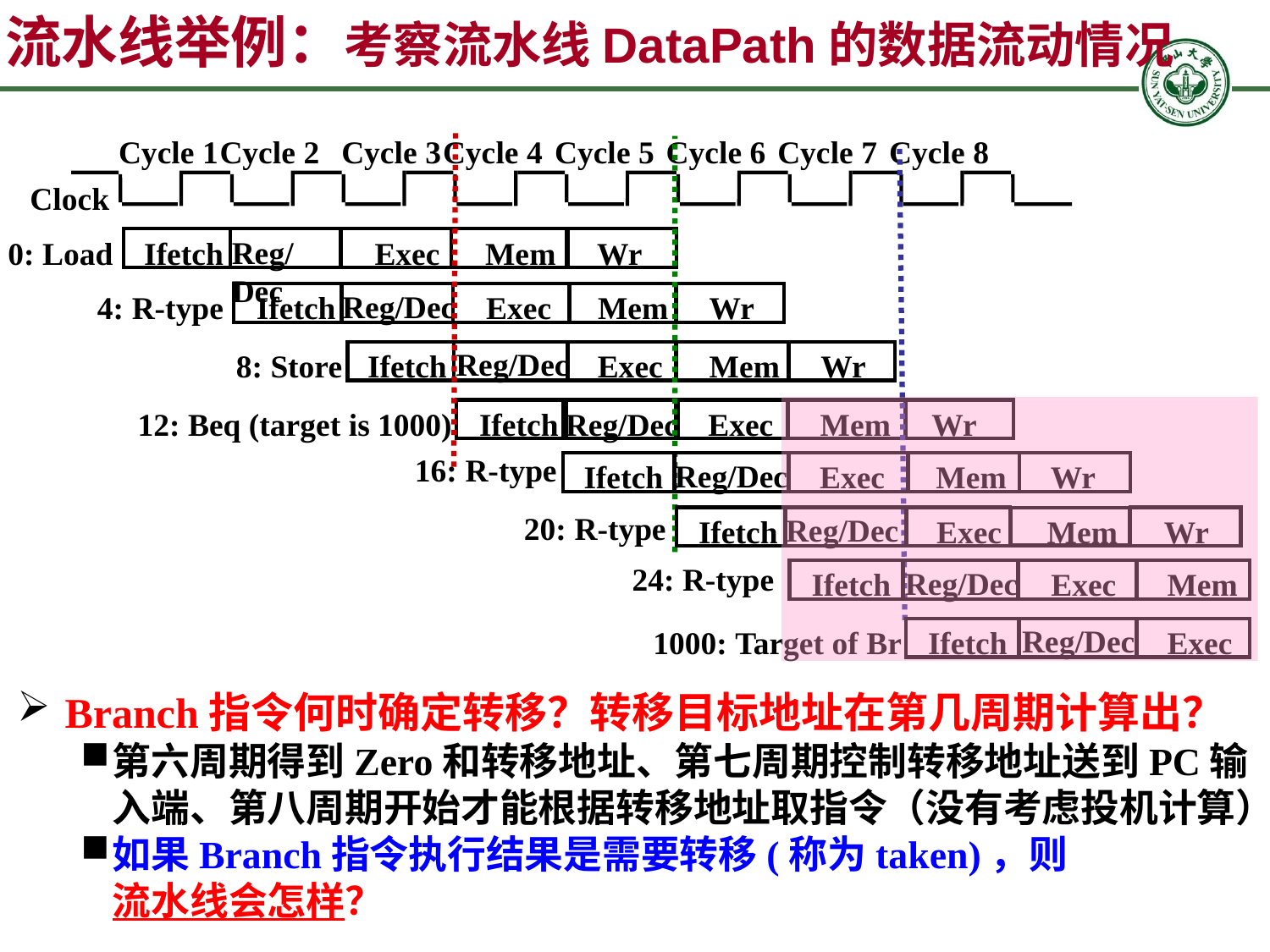

流水线举例：考察流水线DataPath的数据流动情况
Cycle 1
Cycle 2
Cycle 3
Cycle 4
Cycle 5
Cycle 6
Cycle 7
Cycle 8

Clock

Reg/Dec

Ifetch

Exec

Mem

Wr

0: Load
Reg/Dec

Ifetch

Exec

Mem

Wr

4: R-type
Reg/Dec

Ifetch

Exec

Mem

Wr

8: Store

12: Beq (target is 1000)
Ifetch

Exec

Mem

Wr

Reg/Dec

16: R-type
Reg/Dec

Ifetch

Exec

Mem

Wr

20: R-type
Reg/Dec

Ifetch

Exec

Mem

Wr

24: R-type
Reg/Dec

Ifetch

Exec

Mem

Reg/Dec

1000: Target of Br
Ifetch

Exec

Branch指令何时确定转移？转移目标地址在第几周期计算出？
第六周期得到Zero和转移地址、第七周期控制转移地址送到PC输入端、第八周期开始才能根据转移地址取指令（没有考虑投机计算）
如果Branch指令执行结果是需要转移(称为taken)，则流水线会怎样？